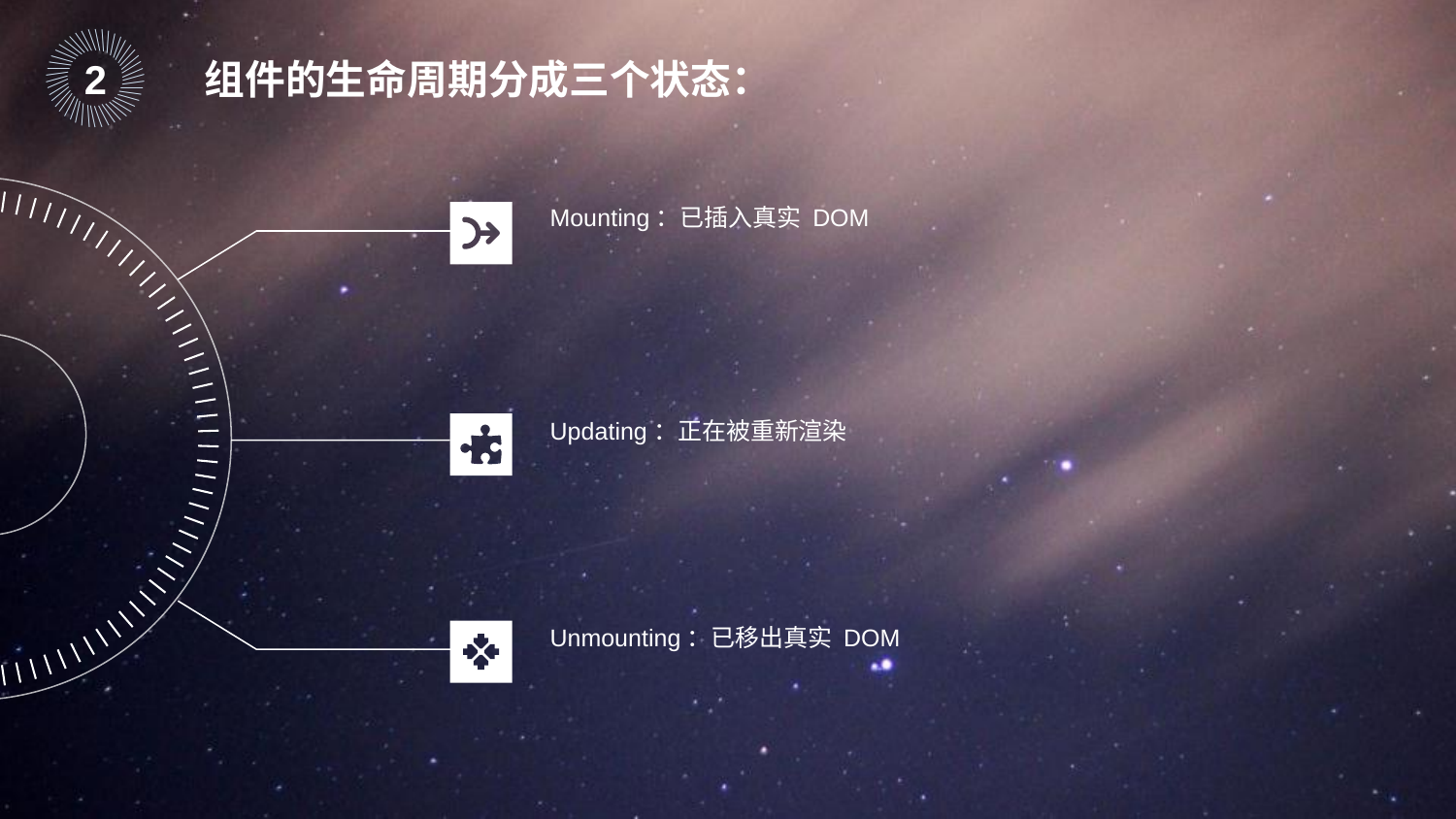

｜
｜
｜
｜
｜
｜
｜
｜
｜
｜
｜
｜
｜
｜
｜
｜
｜
｜
｜
｜
｜
｜
｜
｜
｜
｜
｜
｜
｜
｜
｜
｜
｜
｜
｜
｜
｜
｜
｜
｜
｜
｜
｜
｜
｜
｜
2
组件的生命周期分成三个状态：

Mounting：已插入真实 DOM

Updating：正在被重新渲染

Unmounting：已移出真实 DOM